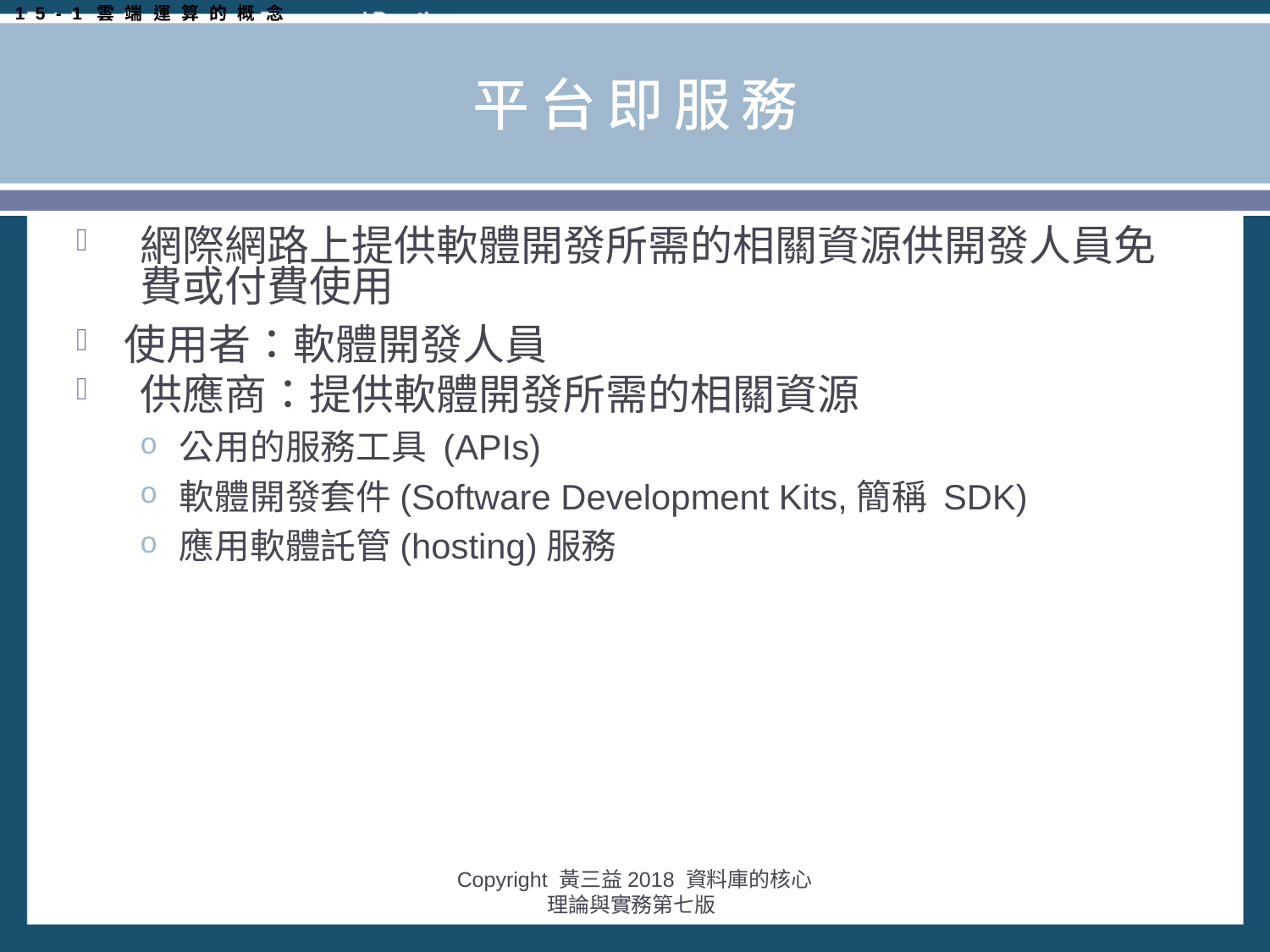

15-1雲端運算的概念
# 平台即服務
網際網路上提供軟體開發所需的相關資源供開發人員免費或付費使用
使用者：軟體開發人員
供應商：提供軟體開發所需的相關資源
公用的服務工具 (APIs)
軟體開發套件(Software Development Kits,簡稱 SDK)
應用軟體託管(hosting)服務

Copyright 黃三益2018 資料庫的核心理論與實務第七版